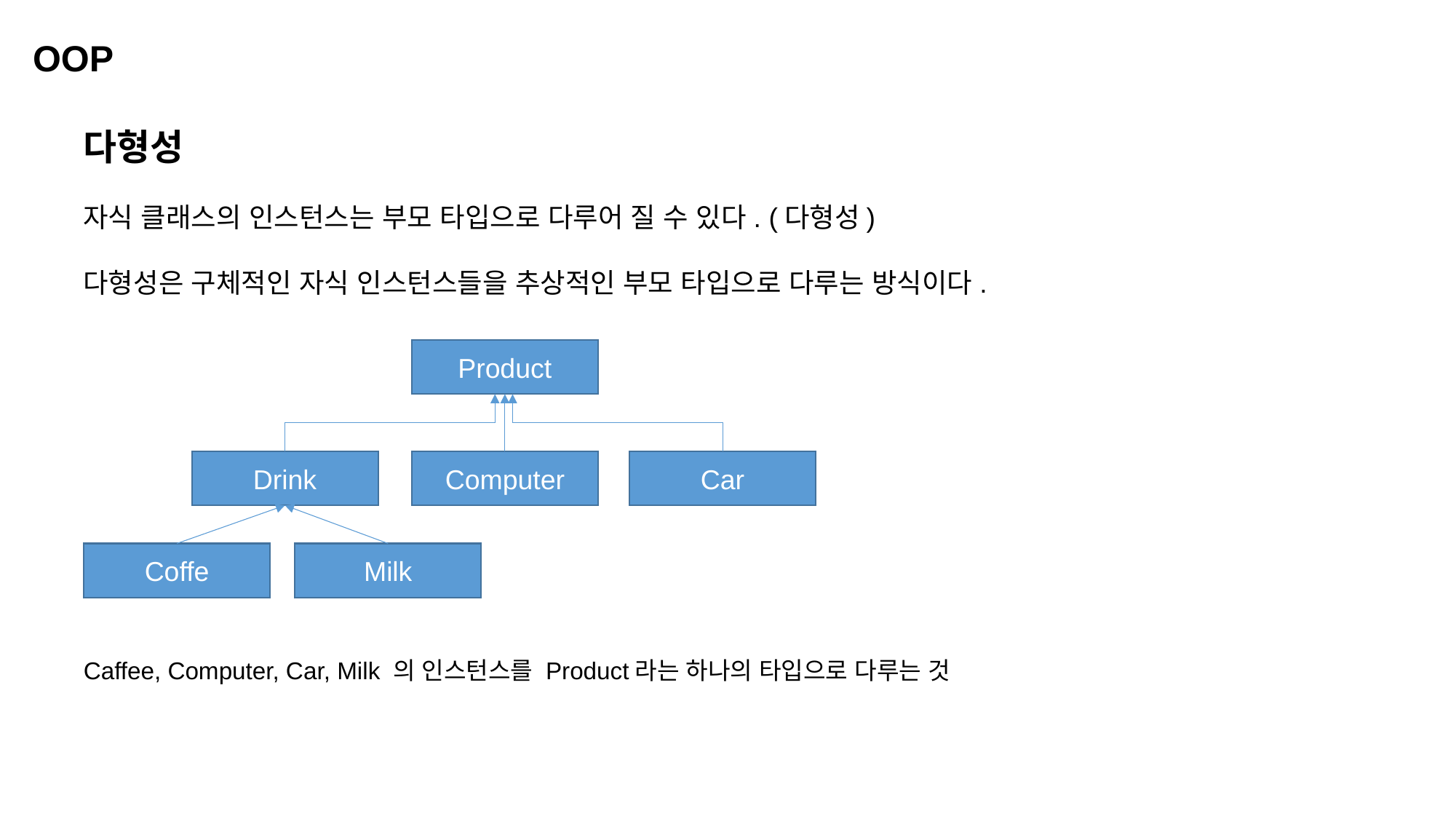

OOP
다형성

자식 클래스의 인스턴스는 부모 타입으로 다루어 질 수 있다. (다형성)

다형성은 구체적인 자식 인스턴스들을 추상적인 부모 타입으로 다루는 방식이다.
Product
Drink
Computer
Car
Coffe
Milk
Caffee, Computer, Car, Milk 의 인스턴스를 Product라는 하나의 타입으로 다루는 것